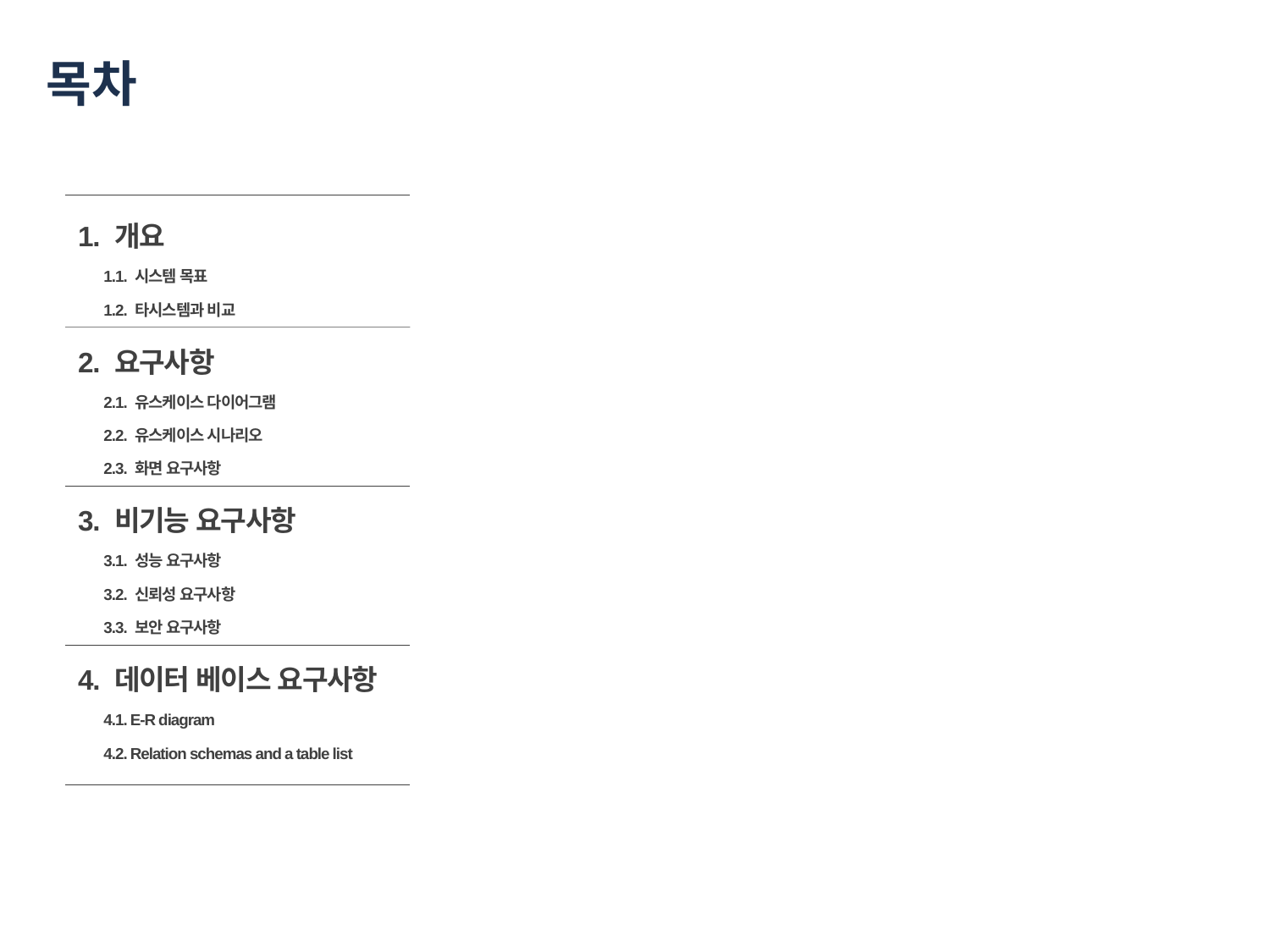

# 목차
1. 개요
       1.1. 시스템 목표
       1.2. 타시스템과 비교
2. 요구사항
       2.1. 유스케이스 다이어그램
       2.2. 유스케이스 시나리오
       2.3. 화면 요구사항
3. 비기능 요구사항
       3.1. 성능 요구사항
       3.2. 신뢰성 요구사항
       3.3. 보안 요구사항
4. 데이터 베이스 요구사항
       4.1. E-R diagram
       4.2. Relation schemas and a table list